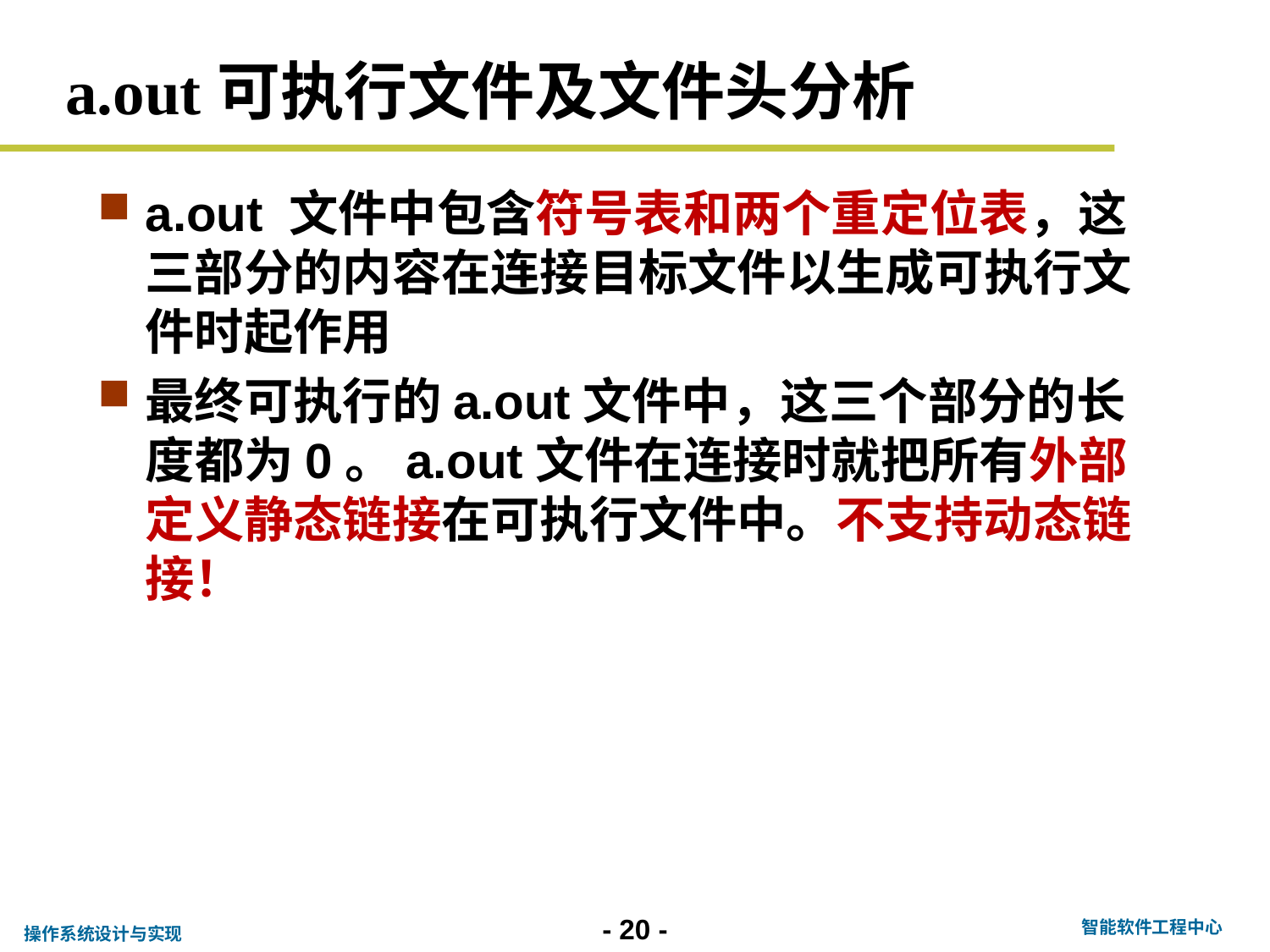

# a.out可执行文件及文件头分析
a.out 文件中包含符号表和两个重定位表，这三部分的内容在连接目标文件以生成可执行文件时起作用
最终可执行的a.out文件中，这三个部分的长度都为0。a.out文件在连接时就把所有外部定义静态链接在可执行文件中。不支持动态链接！